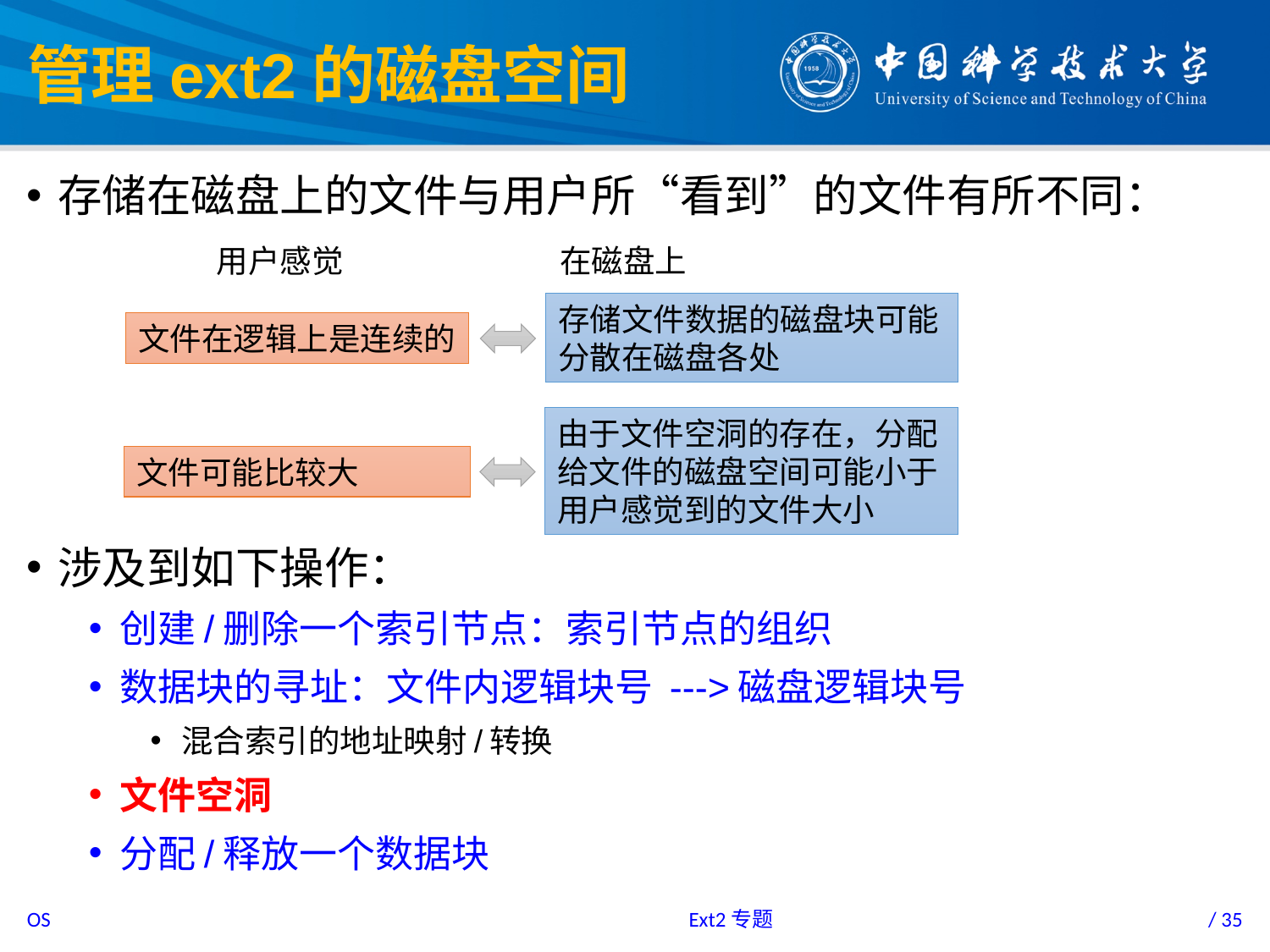

# 管理ext2的磁盘空间
存储在磁盘上的文件与用户所“看到”的文件有所不同：

涉及到如下操作：
创建/删除一个索引节点：索引节点的组织
数据块的寻址：文件内逻辑块号 --->磁盘逻辑块号
混合索引的地址映射/转换
文件空洞
分配/释放一个数据块
用户感觉
在磁盘上
存储文件数据的磁盘块可能分散在磁盘各处
文件在逻辑上是连续的

由于文件空洞的存在，分配给文件的磁盘空间可能小于用户感觉到的文件大小
文件可能比较大

Ext2专题